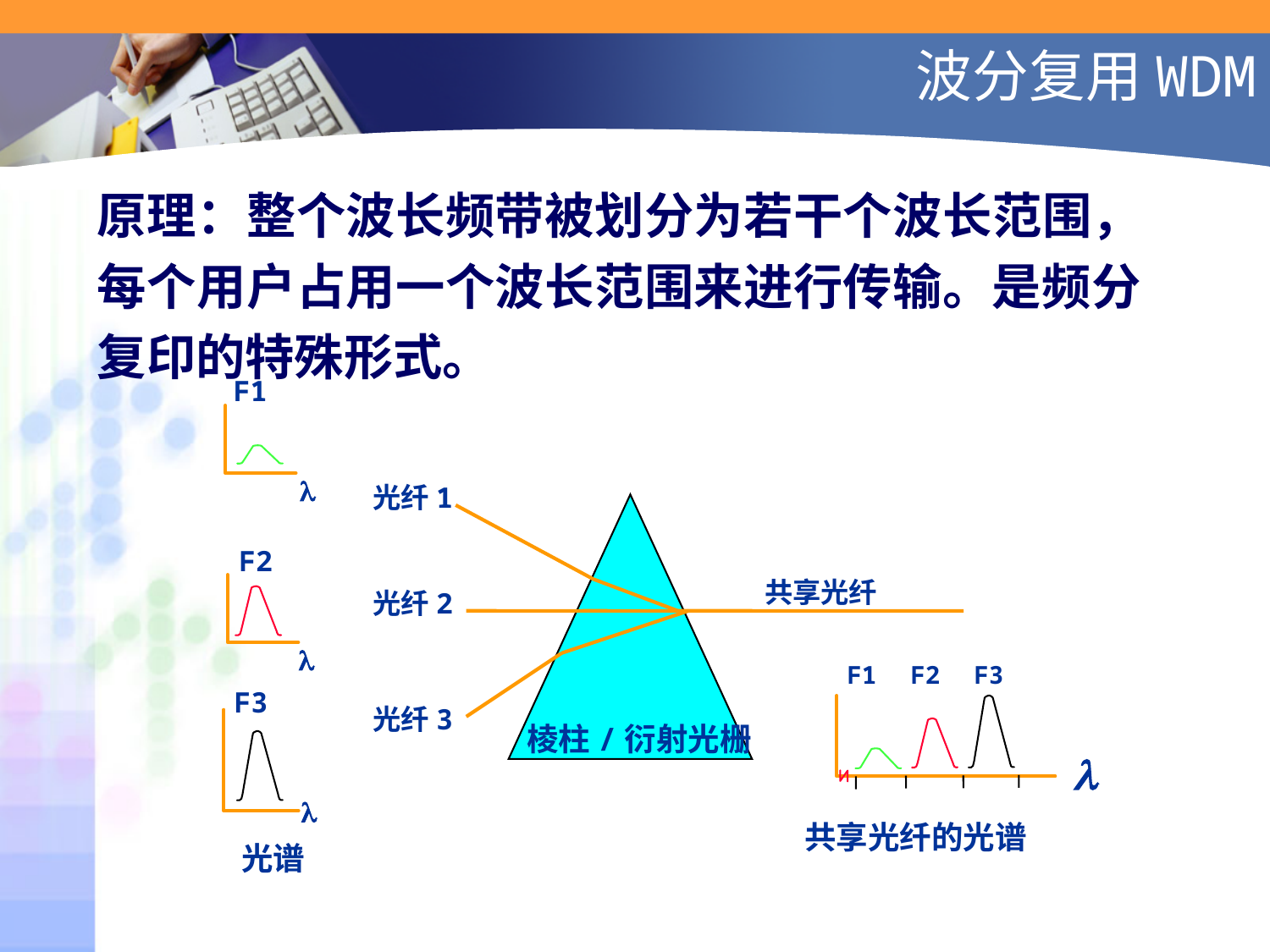

波分复用WDM
原理：整个波长频带被划分为若干个波长范围，每个用户占用一个波长范围来进行传输。是频分复印的特殊形式。
F1

λ
F2

λ
F3

λ
      光谱
光纤1

共享光纤
光纤2

F1
F2
F3
光纤3

棱柱/衍射光栅

λ

共享光纤的光谱